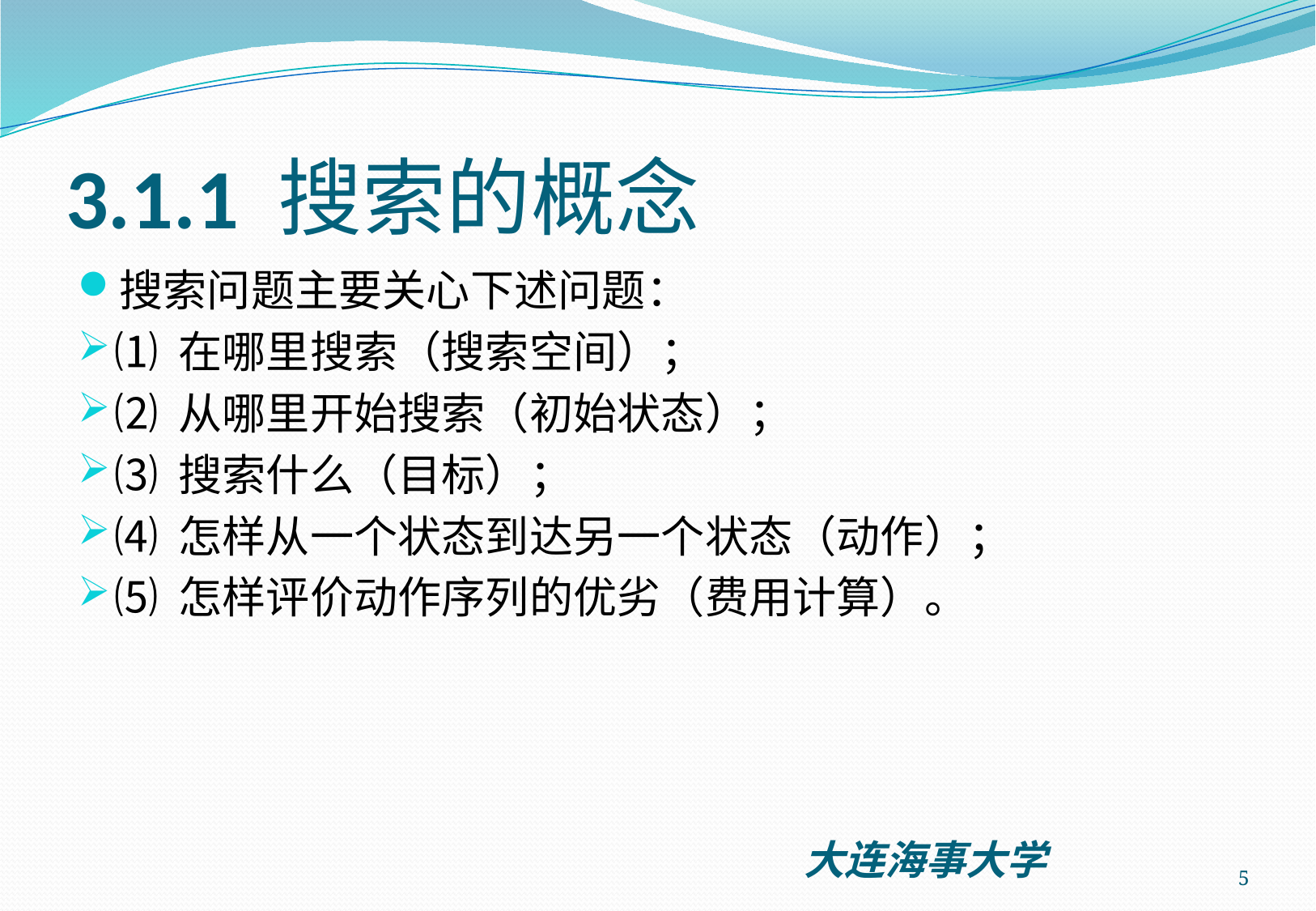

# 3.1.1 搜索的概念
搜索问题主要关心下述问题：
⑴ 在哪里搜索（搜索空间）；
⑵ 从哪里开始搜索（初始状态）；
⑶ 搜索什么（目标）；
⑷ 怎样从一个状态到达另一个状态（动作）；
⑸ 怎样评价动作序列的优劣（费用计算）。

5